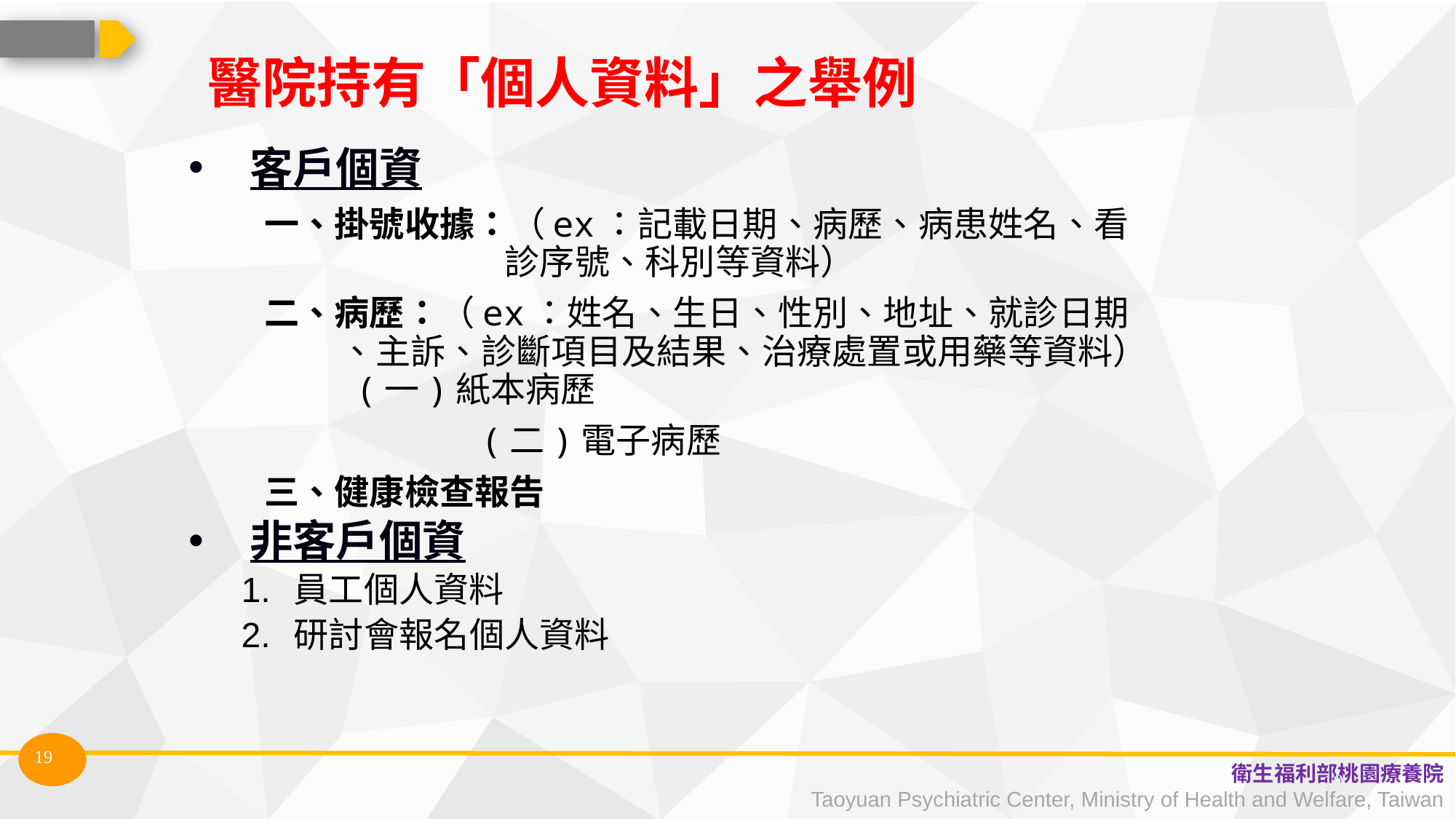

醫院持有「個人資料」之舉例
客戶個資
 一、掛號收據：（ex：記載日期、病歷、病患姓名、看
            診序號、科別等資料）
 二、病歷：（ex：姓名、生日、性別、地址、就診日期
         、主訴、診斷項目及結果、治療處置或用藥等資料）
          (一)紙本病歷
           (二)電子病歷
 三、健康檢查報告
非客戶個資
員工個人資料
研討會報名個人資料
19